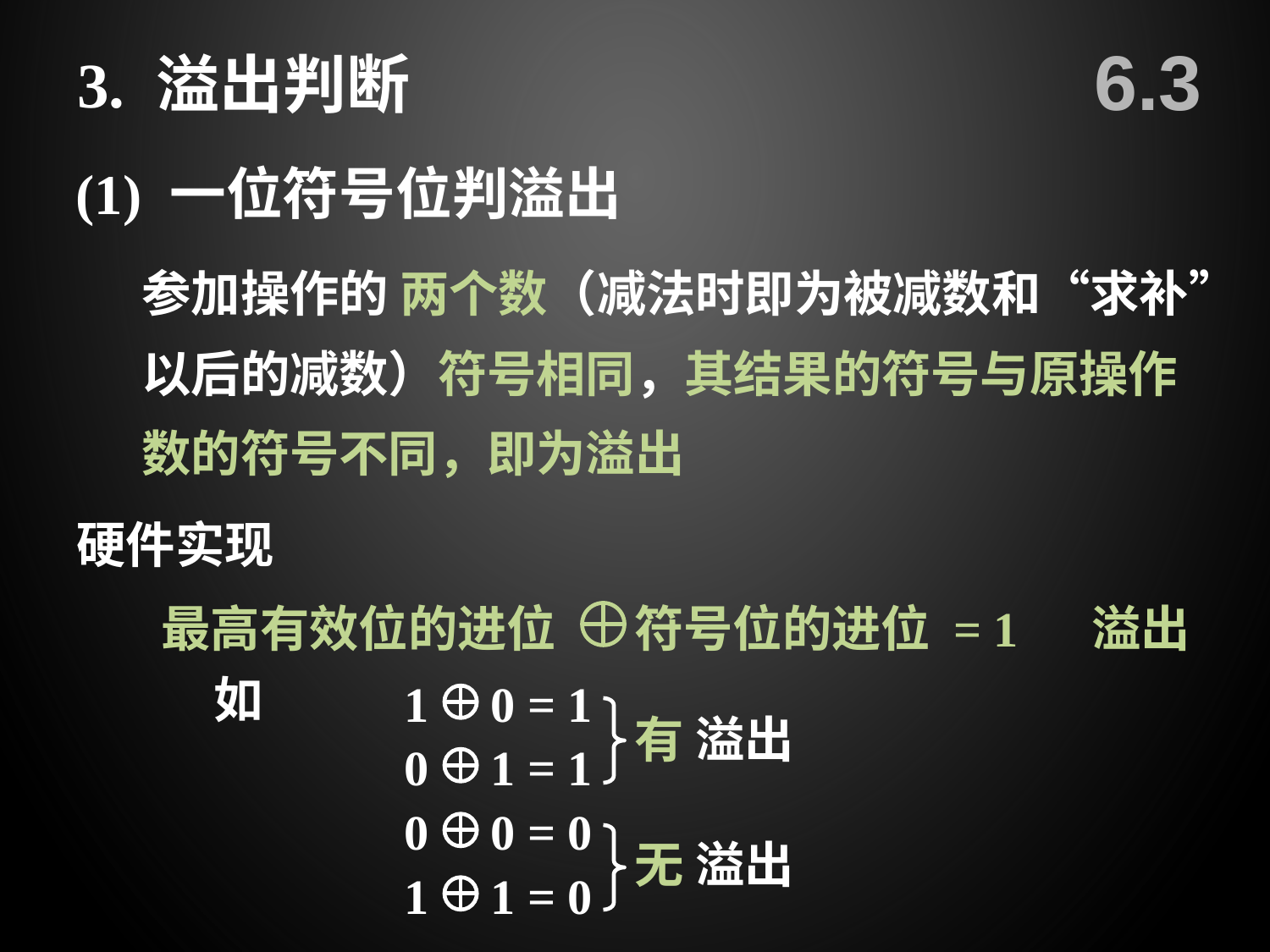

6.3
3. 溢出判断
(1) 一位符号位判溢出
参加操作的 两个数（减法时即为被减数和“求补”
以后的减数）符号相同，其结果的符号与原操作
数的符号不同，即为溢出
硬件实现
最高有效位的进位       符号位的进位 = 1

溢出
如
1     0 = 1

0     1 = 1

有 溢出
0     0 = 0

1     1 = 0

无 溢出